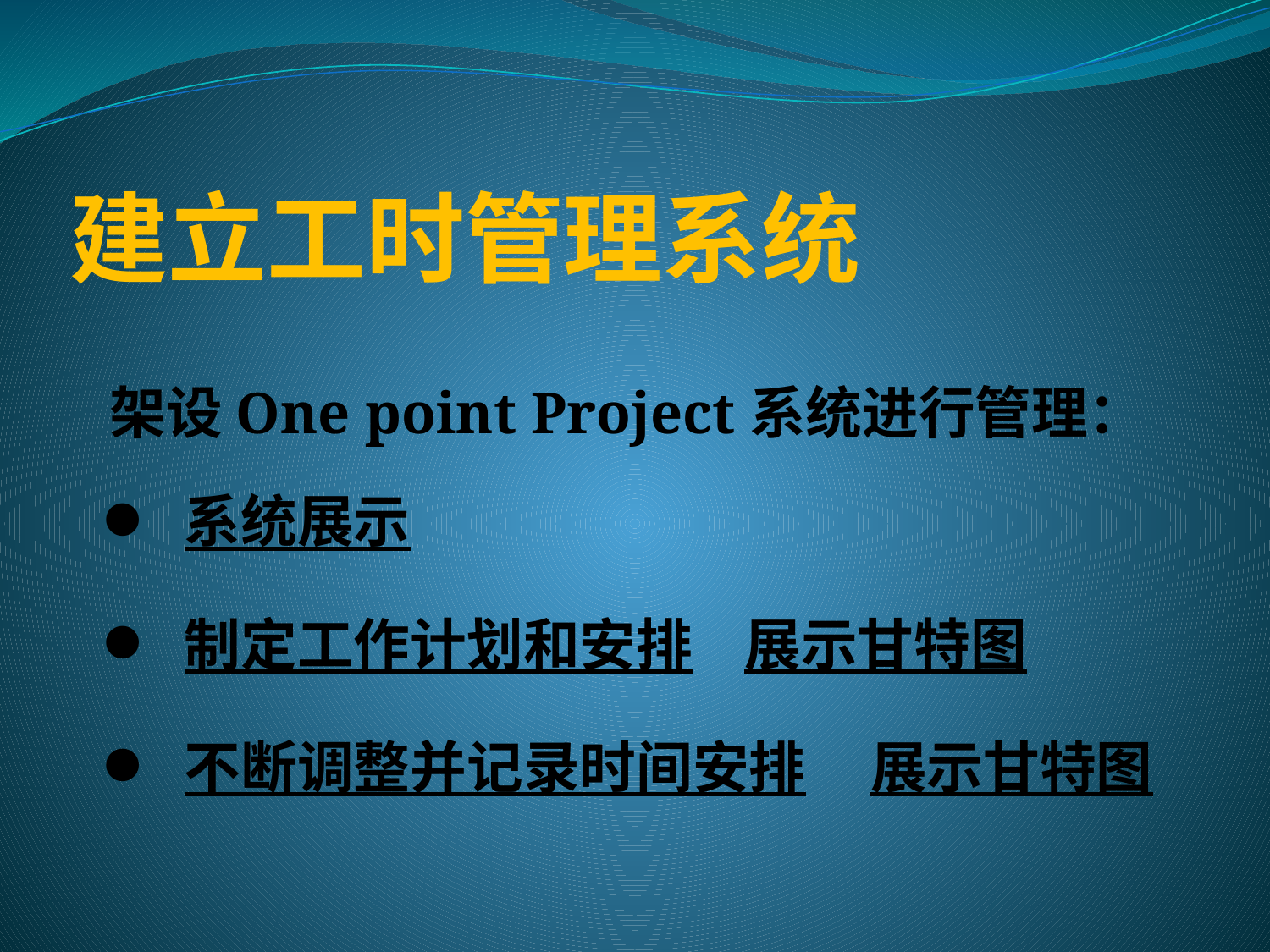

# 建立工时管理系统
架设One point Project系统进行管理：
 系统展示
 制定工作计划和安排    展示甘特图
 不断调整并记录时间安排     展示甘特图